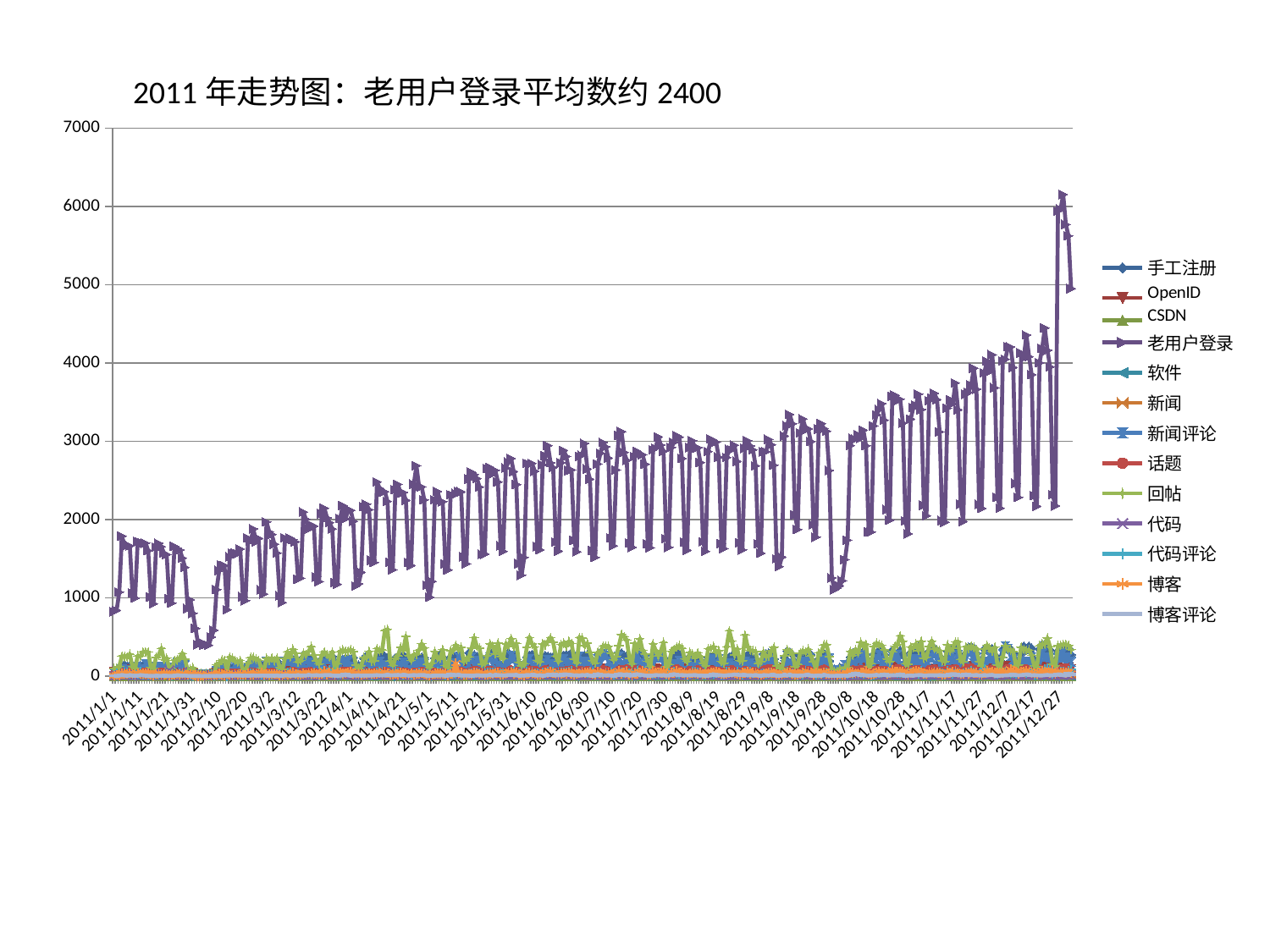

2011年走势图：老用户登录平均数约2400

### Chart

| Category | 手工注册 | OpenID | CSDN | 老用户登录 | 软件 | 新闻 | 新闻评论 | 话题 | 回帖 | 代码 | 代码评论 | 博客 | 博客评论 |
|---|---|---|---|---|---|---|---|---|---|---|---|---|---|
| 40908 | 271.0 | 93.0 | 0.0 | 4950.0 | 5.0 | 20.0 | 181.0 | 57.0 | 337.0 | 15.0 | 80.0 | 33.0 | 20.0 |
| 40907 | 353.0 | 109.0 | 0.0 | 5624.0 | 6.0 | 26.0 | 237.0 | 61.0 | 390.0 | 11.0 | 61.0 | 48.0 | 31.0 |
| 40906 | 346.0 | 98.0 | 0.0 | 5771.0 | 11.0 | 27.0 | 146.0 | 99.0 | 403.0 | 13.0 | 39.0 | 41.0 | 4.0 |
| 40905 | 352.0 | 96.0 | 0.0 | 6151.0 | 3.0 | 19.0 | 298.0 | 65.0 | 404.0 | 10.0 | 51.0 | 44.0 | 9.0 |
| 40904 | 368.0 | 89.0 | 0.0 | 5966.0 | 9.0 | 22.0 | 264.0 | 85.0 | 390.0 | 30.0 | 59.0 | 46.0 | 19.0 |
| 40903 | 319.0 | 118.0 | 0.0 | 5941.0 | 15.0 | 22.0 | 232.0 | 69.0 | 388.0 | 13.0 | 54.0 | 44.0 | 20.0 |
| 40902 | 194.0 | 68.0 | 0.0 | 2173.0 | 0.0 | 19.0 | 78.0 | 20.0 | 130.0 | 10.0 | 23.0 | 24.0 | 12.0 |
| 40901 | 169.0 | 61.0 | 0.0 | 2319.0 | 1.0 | 20.0 | 90.0 | 19.0 | 151.0 | 8.0 | 29.0 | 72.0 | 9.0 |
| 40900 | 329.0 | 111.0 | 0.0 | 3951.0 | 14.0 | 32.0 | 234.0 | 48.0 | 372.0 | 11.0 | 82.0 | 42.0 | 8.0 |
| 40899 | 349.0 | 121.0 | 0.0 | 4163.0 | 8.0 | 30.0 | 242.0 | 85.0 | 486.0 | 12.0 | 95.0 | 45.0 | 14.0 |
| 40898 | 336.0 | 120.0 | 0.0 | 4449.0 | 4.0 | 32.0 | 244.0 | 77.0 | 410.0 | 9.0 | 90.0 | 57.0 | 10.0 |
| 40897 | 406.0 | 142.0 | 0.0 | 4187.0 | 12.0 | 39.0 | 288.0 | 74.0 | 407.0 | 18.0 | 55.0 | 69.0 | 6.0 |
| 40896 | 343.0 | 111.0 | 0.0 | 4004.0 | 6.0 | 34.0 | 149.0 | 83.0 | 386.0 | 19.0 | 60.0 | 46.0 | 7.0 |
| 40895 | 179.0 | 63.0 | 0.0 | 2167.0 | 4.0 | 11.0 | 74.0 | 27.0 | 120.0 | 7.0 | 21.0 | 24.0 | 8.0 |
| 40894 | 195.0 | 69.0 | 0.0 | 2304.0 | 7.0 | 19.0 | 107.0 | 32.0 | 128.0 | 9.0 | 21.0 | 35.0 | 12.0 |
| 40893 | 354.0 | 91.0 | 0.0 | 3851.0 | 3.0 | 27.0 | 242.0 | 66.0 | 266.0 | 13.0 | 71.0 | 41.0 | 7.0 |
| 40892 | 380.0 | 114.0 | 0.0 | 4081.0 | 19.0 | 29.0 | 171.0 | 69.0 | 331.0 | 10.0 | 45.0 | 50.0 | 18.0 |
| 40891 | 330.0 | 118.0 | 0.0 | 4358.0 | 8.0 | 27.0 | 186.0 | 84.0 | 326.0 | 19.0 | 33.0 | 71.0 | 21.0 |
| 40890 | 380.0 | 112.0 | 0.0 | 4064.0 | 9.0 | 30.0 | 152.0 | 86.0 | 338.0 | 14.0 | 44.0 | 55.0 | 14.0 |
| 40889 | 281.0 | 113.0 | 0.0 | 4129.0 | 7.0 | 23.0 | 186.0 | 80.0 | 368.0 | 6.0 | 47.0 | 51.0 | 11.0 |
| 40888 | 209.0 | 55.0 | 0.0 | 2282.0 | 66.0 | 12.0 | 75.0 | 28.0 | 141.0 | 6.0 | 28.0 | 29.0 | 8.0 |
| 40887 | 200.0 | 72.0 | 0.0 | 2461.0 | 4.0 | 28.0 | 105.0 | 37.0 | 131.0 | 5.0 | 27.0 | 58.0 | 14.0 |
| 40886 | 292.0 | 79.0 | 0.0 | 3942.0 | 6.0 | 26.0 | 215.0 | 51.0 | 314.0 | 27.0 | 37.0 | 65.0 | 17.0 |
| 40885 | 343.0 | 114.0 | 0.0 | 4205.0 | 4.0 | 31.0 | 252.0 | 65.0 | 334.0 | 26.0 | 34.0 | 83.0 | 17.0 |
| 40884 | 339.0 | 126.0 | 0.0 | 4209.0 | 15.0 | 26.0 | 350.0 | 92.0 | 339.0 | 26.0 | 45.0 | 54.0 | 8.0 |
| 40883 | 374.0 | 118.0 | 0.0 | 4048.0 | 18.0 | 40.0 | 385.0 | 65.0 | 388.0 | 13.0 | 56.0 | 47.0 | 8.0 |
| 40882 | 339.0 | 117.0 | 0.0 | 4028.0 | 10.0 | 36.0 | 282.0 | 63.0 | 242.0 | 16.0 | 49.0 | 40.0 | 6.0 |
| 40881 | 200.0 | 75.0 | 0.0 | 2143.0 | 12.0 | 13.0 | 71.0 | 21.0 | 99.0 | 8.0 | 44.0 | 41.0 | 4.0 |
| 40880 | 194.0 | 59.0 | 0.0 | 2282.0 | 28.0 | 15.0 | 112.0 | 37.0 | 140.0 | 5.0 | 22.0 | 47.0 | 3.0 |
| 40879 | 265.0 | 103.0 | 0.0 | 3684.0 | 11.0 | 32.0 | 188.0 | 59.0 | 370.0 | 11.0 | 31.0 | 42.0 | 4.0 |
| 40878 | 347.0 | 114.0 | 0.0 | 4105.0 | 8.0 | 37.0 | 224.0 | 79.0 | 314.0 | 12.0 | 46.0 | 50.0 | 14.0 |
| 40877 | 332.0 | 131.0 | 0.0 | 3889.0 | 7.0 | 30.0 | 259.0 | 65.0 | 354.0 | 14.0 | 46.0 | 47.0 | 12.0 |
| 40876 | 329.0 | 130.0 | 0.0 | 4025.0 | 13.0 | 38.0 | 159.0 | 75.0 | 394.0 | 10.0 | 52.0 | 65.0 | 6.0 |
| 40875 | 343.0 | 115.0 | 0.0 | 3874.0 | 12.0 | 35.0 | 180.0 | 64.0 | 347.0 | 17.0 | 91.0 | 42.0 | 14.0 |
| 40874 | 193.0 | 53.0 | 0.0 | 2142.0 | 9.0 | 20.0 | 64.0 | 43.0 | 128.0 | 21.0 | 19.0 | 21.0 | 4.0 |
| 40873 | 202.0 | 53.0 | 0.0 | 2192.0 | 2.0 | 29.0 | 106.0 | 25.0 | 186.0 | 7.0 | 33.0 | 15.0 | 6.0 |
| 40872 | 289.0 | 97.0 | 0.0 | 3664.0 | 4.0 | 25.0 | 238.0 | 73.0 | 340.0 | 13.0 | 45.0 | 39.0 | 14.0 |
| 40871 | 359.0 | 133.0 | 0.0 | 3933.0 | 9.0 | 29.0 | 163.0 | 71.0 | 365.0 | 12.0 | 39.0 | 36.0 | 9.0 |
| 40870 | 376.0 | 125.0 | 0.0 | 3718.0 | 12.0 | 39.0 | 310.0 | 100.0 | 381.0 | 30.0 | 70.0 | 44.0 | 10.0 |
| 40869 | 365.0 | 88.0 | 0.0 | 3624.0 | 11.0 | 33.0 | 325.0 | 64.0 | 355.0 | 23.0 | 40.0 | 31.0 | 8.0 |
| 40868 | 287.0 | 106.0 | 0.0 | 3600.0 | 14.0 | 31.0 | 215.0 | 97.0 | 374.0 | 8.0 | 46.0 | 46.0 | 21.0 |
| 40867 | 197.0 | 65.0 | 0.0 | 1973.0 | 3.0 | 13.0 | 89.0 | 29.0 | 182.0 | 7.0 | 34.0 | 26.0 | 8.0 |
| 40866 | 217.0 | 59.0 | 0.0 | 2195.0 | 1.0 | 23.0 | 111.0 | 34.0 | 211.0 | 8.0 | 27.0 | 23.0 | 7.0 |
| 40865 | 290.0 | 114.0 | 0.0 | 3401.0 | 13.0 | 33.0 | 269.0 | 55.0 | 437.0 | 14.0 | 40.0 | 36.0 | 9.0 |
| 40864 | 357.0 | 123.0 | 0.0 | 3743.0 | 5.0 | 30.0 | 168.0 | 89.0 | 436.0 | 15.0 | 67.0 | 50.0 | 24.0 |
| 40863 | 352.0 | 98.0 | 0.0 | 3480.0 | 11.0 | 36.0 | 213.0 | 81.0 | 355.0 | 12.0 | 28.0 | 50.0 | 24.0 |
| 40862 | 342.0 | 139.0 | 0.0 | 3532.0 | 39.0 | 41.0 | 245.0 | 63.0 | 322.0 | 8.0 | 48.0 | 38.0 | 21.0 |
| 40861 | 314.0 | 107.0 | 0.0 | 3423.0 | 9.0 | 31.0 | 190.0 | 81.0 | 399.0 | 13.0 | 64.0 | 49.0 | 8.0 |
| 40860 | 171.0 | 55.0 | 0.0 | 1965.0 | 12.0 | 22.0 | 65.0 | 62.0 | 185.0 | 7.0 | 28.0 | 15.0 | 7.0 |
| 40859 | 184.0 | 54.0 | 0.0 | 1987.0 | 5.0 | 26.0 | 53.0 | 27.0 | 194.0 | 6.0 | 37.0 | 18.0 | 6.0 |
| 40858 | 247.0 | 95.0 | 0.0 | 3118.0 | 2.0 | 20.0 | 155.0 | 52.0 | 327.0 | 11.0 | 47.0 | 35.0 | 11.0 |
| 40857 | 328.0 | 91.0 | 0.0 | 3532.0 | 10.0 | 33.0 | 216.0 | 61.0 | 339.0 | 16.0 | 43.0 | 48.0 | 9.0 |
| 40856 | 356.0 | 102.0 | 0.0 | 3613.0 | 4.0 | 43.0 | 281.0 | 84.0 | 347.0 | 12.0 | 53.0 | 40.0 | 9.0 |
| 40855 | 342.0 | 101.0 | 0.0 | 3553.0 | 1.0 | 33.0 | 239.0 | 79.0 | 445.0 | 15.0 | 46.0 | 45.0 | 9.0 |
| 40854 | 316.0 | 79.0 | 0.0 | 3516.0 | 4.0 | 27.0 | 231.0 | 75.0 | 377.0 | 12.0 | 40.0 | 50.0 | 10.0 |
| 40853 | 207.0 | 49.0 | 0.0 | 2046.0 | 0.0 | 15.0 | 97.0 | 34.0 | 241.0 | 12.0 | 22.0 | 24.0 | 5.0 |
| 40852 | 183.0 | 56.0 | 0.0 | 2180.0 | 7.0 | 23.0 | 115.0 | 35.0 | 227.0 | 7.0 | 32.0 | 31.0 | 4.0 |
| 40851 | 297.0 | 107.0 | 0.0 | 3405.0 | 7.0 | 23.0 | 193.0 | 57.0 | 444.0 | 25.0 | 65.0 | 46.0 | 11.0 |
| 40850 | 364.0 | 98.0 | 0.0 | 3602.0 | 4.0 | 43.0 | 213.0 | 81.0 | 325.0 | 11.0 | 22.0 | 50.0 | 11.0 |
| 40849 | 322.0 | 108.0 | 0.0 | 3460.0 | 19.0 | 31.0 | 172.0 | 81.0 | 410.0 | 21.0 | 61.0 | 67.0 | 9.0 |
| 40848 | 331.0 | 88.0 | 0.0 | 3429.0 | 12.0 | 32.0 | 195.0 | 58.0 | 361.0 | 11.0 | 58.0 | 60.0 | 3.0 |
| 40847 | 295.0 | 91.0 | 0.0 | 3283.0 | 9.0 | 30.0 | 218.0 | 67.0 | 371.0 | 8.0 | 46.0 | 37.0 | 6.0 |
| 40846 | 170.0 | 60.0 | 0.0 | 1816.0 | 4.0 | 20.0 | 71.0 | 36.0 | 151.0 | 6.0 | 19.0 | 16.0 | 4.0 |
| 40845 | 173.0 | 59.0 | 0.0 | 1982.0 | 7.0 | 21.0 | 54.0 | 17.0 | 157.0 | 9.0 | 22.0 | 28.0 | 1.0 |
| 40844 | 274.0 | 76.0 | 0.0 | 3232.0 | 9.0 | 22.0 | 135.0 | 66.0 | 443.0 | 11.0 | 42.0 | 53.0 | 5.0 |
| 40843 | 323.0 | 86.0 | 0.0 | 3537.0 | 1.0 | 20.0 | 134.0 | 70.0 | 514.0 | 12.0 | 40.0 | 54.0 | 21.0 |
| 40842 | 292.0 | 99.0 | 0.0 | 3516.0 | 3.0 | 32.0 | 271.0 | 93.0 | 402.0 | 6.0 | 37.0 | 50.0 | 12.0 |
| 40841 | 287.0 | 119.0 | 0.0 | 3588.0 | 3.0 | 38.0 | 257.0 | 79.0 | 380.0 | 10.0 | 50.0 | 60.0 | 8.0 |
| 40840 | 328.0 | 80.0 | 0.0 | 3575.0 | 5.0 | 36.0 | 249.0 | 45.0 | 310.0 | 11.0 | 54.0 | 75.0 | 9.0 |
| 40839 | 182.0 | 73.0 | 0.0 | 1990.0 | 4.0 | 17.0 | 81.0 | 38.0 | 182.0 | 10.0 | 47.0 | 39.0 | 8.0 |
| 40838 | 161.0 | 58.0 | 0.0 | 2127.0 | 10.0 | 18.0 | 100.0 | 39.0 | 216.0 | 9.0 | 36.0 | 27.0 | 4.0 |
| 40837 | 272.0 | 109.0 | 0.0 | 3270.0 | 7.0 | 34.0 | 268.0 | 70.0 | 335.0 | 8.0 | 47.0 | 50.0 | 20.0 |
| 40836 | 315.0 | 107.0 | 0.0 | 3481.0 | 11.0 | 32.0 | 166.0 | 49.0 | 392.0 | 26.0 | 43.0 | 45.0 | 11.0 |
| 40835 | 323.0 | 117.0 | 0.0 | 3405.0 | 6.0 | 40.0 | 271.0 | 67.0 | 405.0 | 13.0 | 38.0 | 57.0 | 7.0 |
| 40834 | 288.0 | 96.0 | 0.0 | 3337.0 | 6.0 | 41.0 | 212.0 | 68.0 | 419.0 | 13.0 | 28.0 | 42.0 | 15.0 |
| 40833 | 278.0 | 98.0 | 0.0 | 3197.0 | 13.0 | 21.0 | 153.0 | 57.0 | 377.0 | 10.0 | 16.0 | 29.0 | 9.0 |
| 40832 | 153.0 | 52.0 | 0.0 | 1839.0 | 6.0 | 20.0 | 52.0 | 33.0 | 159.0 | 9.0 | 10.0 | 13.0 | 6.0 |
| 40831 | 163.0 | 49.0 | 0.0 | 1841.0 | 4.0 | 20.0 | 54.0 | 23.0 | 124.0 | 11.0 | 24.0 | 31.0 | 5.0 |
| 40830 | 228.0 | 100.0 | 0.0 | 2944.0 | 3.0 | 25.0 | 232.0 | 48.0 | 406.0 | 12.0 | 35.0 | 65.0 | 8.0 |
| 40829 | 311.0 | 98.0 | 0.0 | 3140.0 | 26.0 | 45.0 | 276.0 | 76.0 | 380.0 | 9.0 | 32.0 | 39.0 | 14.0 |
| 40828 | 285.0 | 122.0 | 0.0 | 3036.0 | 10.0 | 30.0 | 172.0 | 80.0 | 431.0 | 16.0 | 42.0 | 44.0 | 15.0 |
| 40827 | 296.0 | 102.0 | 0.0 | 3085.0 | 6.0 | 28.0 | 233.0 | 62.0 | 296.0 | 7.0 | 28.0 | 35.0 | 14.0 |
| 40826 | 280.0 | 117.0 | 0.0 | 3027.0 | 7.0 | 24.0 | 139.0 | 67.0 | 337.0 | 8.0 | 24.0 | 34.0 | 33.0 |
| 40825 | 297.0 | 101.0 | 0.0 | 3038.0 | 12.0 | 28.0 | 166.0 | 72.0 | 263.0 | 7.0 | 31.0 | 39.0 | 21.0 |
| 40824 | 237.0 | 76.0 | 0.0 | 2946.0 | 13.0 | 24.0 | 154.0 | 63.0 | 315.0 | 16.0 | 41.0 | 43.0 | 9.0 |
| 40823 | 142.0 | 62.0 | 0.0 | 1735.0 | 7.0 | 21.0 | 71.0 | 25.0 | 110.0 | 3.0 | 22.0 | 43.0 | 1.0 |
| 40822 | 114.0 | 53.0 | 0.0 | 1486.0 | 2.0 | 31.0 | 146.0 | 17.0 | 108.0 | 8.0 | 21.0 | 13.0 | 5.0 |
| 40821 | 97.0 | 30.0 | 0.0 | 1218.0 | 0.0 | 15.0 | 59.0 | 15.0 | 70.0 | 3.0 | 18.0 | 17.0 | 4.0 |
| 40820 | 108.0 | 31.0 | 0.0 | 1151.0 | 1.0 | 21.0 | 77.0 | 21.0 | 93.0 | 4.0 | 17.0 | 23.0 | 3.0 |
| 40819 | 73.0 | 33.0 | 0.0 | 1122.0 | 2.0 | 30.0 | 50.0 | 14.0 | 54.0 | 8.0 | 11.0 | 14.0 | 3.0 |
| 40818 | 85.0 | 39.0 | 0.0 | 1102.0 | 5.0 | 18.0 | 79.0 | 12.0 | 59.0 | 5.0 | 8.0 | 12.0 | 2.0 |
| 40817 | 95.0 | 34.0 | 0.0 | 1254.0 | 6.0 | 30.0 | 62.0 | 40.0 | 85.0 | 6.0 | 10.0 | 14.0 | 2.0 |
| 40816 | 193.0 | 69.0 | 0.0 | 2626.0 | 4.0 | 25.0 | 228.0 | 33.0 | 248.0 | 8.0 | 38.0 | 29.0 | 2.0 |
| 40815 | 232.0 | 84.0 | 0.0 | 3128.0 | 9.0 | 36.0 | 146.0 | 69.0 | 402.0 | 8.0 | 49.0 | 31.0 | 7.0 |
| 40814 | 287.0 | 120.0 | 0.0 | 3162.0 | 12.0 | 32.0 | 186.0 | 84.0 | 397.0 | 28.0 | 38.0 | 46.0 | 16.0 |
| 40813 | 253.0 | 95.0 | 0.0 | 3226.0 | 2.0 | 31.0 | 205.0 | 70.0 | 310.0 | 6.0 | 37.0 | 30.0 | 1.0 |
| 40812 | 215.0 | 86.0 | 0.0 | 3156.0 | 8.0 | 32.0 | 107.0 | 63.0 | 297.0 | 7.0 | 29.0 | 37.0 | 8.0 |
| 40811 | 138.0 | 56.0 | 0.0 | 1772.0 | 3.0 | 14.0 | 43.0 | 39.0 | 87.0 | 6.0 | 18.0 | 41.0 | 3.0 |
| 40810 | 171.0 | 60.0 | 0.0 | 1933.0 | 3.0 | 21.0 | 51.0 | 30.0 | 183.0 | 7.0 | 16.0 | 18.0 | 2.0 |
| 40809 | 274.0 | 92.0 | 0.0 | 2997.0 | 3.0 | 32.0 | 243.0 | 53.0 | 257.0 | 14.0 | 35.0 | 41.0 | 5.0 |
| 40808 | 256.0 | 131.0 | 0.0 | 3158.0 | 13.0 | 33.0 | 186.0 | 71.0 | 342.0 | 13.0 | 37.0 | 54.0 | 18.0 |
| 40807 | 257.0 | 101.0 | 0.0 | 3168.0 | 20.0 | 27.0 | 166.0 | 71.0 | 308.0 | 21.0 | 61.0 | 36.0 | 13.0 |
| 40806 | 293.0 | 110.0 | 0.0 | 3285.0 | 10.0 | 36.0 | 189.0 | 80.0 | 323.0 | 14.0 | 20.0 | 40.0 | 5.0 |
| 40805 | 253.0 | 98.0 | 0.0 | 3106.0 | 5.0 | 27.0 | 154.0 | 64.0 | 293.0 | 6.0 | 24.0 | 23.0 | 8.0 |
| 40804 | 143.0 | 49.0 | 0.0 | 1872.0 | 3.0 | 19.0 | 88.0 | 49.0 | 149.0 | 6.0 | 10.0 | 18.0 | 3.0 |
| 40803 | 175.0 | 55.0 | 0.0 | 2057.0 | 5.0 | 22.0 | 97.0 | 36.0 | 119.0 | 5.0 | 19.0 | 19.0 | 8.0 |
| 40802 | 273.0 | 102.0 | 0.0 | 3224.0 | 7.0 | 26.0 | 158.0 | 52.0 | 288.0 | 8.0 | 37.0 | 28.0 | 5.0 |
| 40801 | 307.0 | 99.0 | 0.0 | 3342.0 | 13.0 | 37.0 | 145.0 | 72.0 | 308.0 | 22.0 | 36.0 | 46.0 | 19.0 |
| 40800 | 318.0 | 123.0 | 0.0 | 3199.0 | 13.0 | 26.0 | 161.0 | 58.0 | 335.0 | 10.0 | 54.0 | 43.0 | 5.0 |
| 40799 | 233.0 | 106.0 | 0.0 | 3068.0 | 4.0 | 34.0 | 146.0 | 55.0 | 259.0 | 13.0 | 28.0 | 35.0 | 19.0 |
| 40798 | 101.0 | 40.0 | 0.0 | 1520.0 | 2.0 | 30.0 | 63.0 | 18.0 | 94.0 | 9.0 | 19.0 | 13.0 | 5.0 |
| 40797 | 100.0 | 34.0 | 0.0 | 1396.0 | 0.0 | 11.0 | 43.0 | 32.0 | 125.0 | 7.0 | 16.0 | 14.0 | 2.0 |
| 40796 | 96.0 | 40.0 | 0.0 | 1498.0 | 9.0 | 21.0 | 83.0 | 27.0 | 130.0 | 2.0 | 26.0 | 21.0 | 2.0 |
| 40795 | 215.0 | 76.0 | 0.0 | 2692.0 | 2.0 | 22.0 | 125.0 | 48.0 | 367.0 | 13.0 | 34.0 | 35.0 | 17.0 |
| 40794 | 260.0 | 72.0 | 0.0 | 2955.0 | 14.0 | 33.0 | 222.0 | 86.0 | 326.0 | 12.0 | 26.0 | 39.0 | 15.0 |
| 40793 | 291.0 | 111.0 | 0.0 | 3025.0 | 25.0 | 27.0 | 114.0 | 88.0 | 255.0 | 16.0 | 45.0 | 42.0 | 6.0 |
| 40792 | 282.0 | 91.0 | 0.0 | 2864.0 | 12.0 | 23.0 | 188.0 | 82.0 | 246.0 | 43.0 | 25.0 | 33.0 | 10.0 |
| 40791 | 282.0 | 167.0 | 0.0 | 2865.0 | 10.0 | 35.0 | 221.0 | 68.0 | 310.0 | 10.0 | 31.0 | 24.0 | 11.0 |
| 40790 | 131.0 | 46.0 | 0.0 | 1568.0 | 9.0 | 16.0 | 55.0 | 14.0 | 183.0 | 4.0 | 20.0 | 15.0 | 0.0 |
| 40789 | 146.0 | 52.0 | 0.0 | 1688.0 | 9.0 | 25.0 | 87.0 | 26.0 | 160.0 | 2.0 | 26.0 | 18.0 | 6.0 |
| 40788 | 216.0 | 74.0 | 0.0 | 2685.0 | 1.0 | 18.0 | 136.0 | 53.0 | 314.0 | 13.0 | 40.0 | 37.0 | 14.0 |
| 40787 | 227.0 | 101.0 | 0.0 | 2891.0 | 6.0 | 31.0 | 133.0 | 57.0 | 320.0 | 15.0 | 33.0 | 44.0 | 6.0 |
| 40786 | 264.0 | 95.0 | 0.0 | 2940.0 | 14.0 | 36.0 | 164.0 | 61.0 | 329.0 | 7.0 | 52.0 | 30.0 | 10.0 |
| 40785 | 273.0 | 97.0 | 0.0 | 3008.0 | 4.0 | 34.0 | 163.0 | 58.0 | 372.0 | 5.0 | 33.0 | 53.0 | 8.0 |
| 40784 | 227.0 | 90.0 | 0.0 | 2908.0 | 3.0 | 27.0 | 190.0 | 66.0 | 525.0 | 7.0 | 45.0 | 33.0 | 14.0 |
| 40783 | 113.0 | 29.0 | 0.0 | 1610.0 | 5.0 | 14.0 | 45.0 | 21.0 | 193.0 | 8.0 | 19.0 | 41.0 | 14.0 |
| 40782 | 117.0 | 52.0 | 0.0 | 1701.0 | 3.0 | 13.0 | 72.0 | 25.0 | 198.0 | 4.0 | 22.0 | 17.0 | 11.0 |
| 40781 | 198.0 | 70.0 | 0.0 | 2743.0 | 5.0 | 25.0 | 105.0 | 56.0 | 348.0 | 16.0 | 59.0 | 23.0 | 17.0 |
| 40780 | 216.0 | 69.0 | 0.0 | 2949.0 | 9.0 | 24.0 | 129.0 | 52.0 | 270.0 | 17.0 | 25.0 | 39.0 | 19.0 |
| 40779 | 259.0 | 84.0 | 0.0 | 2890.0 | 14.0 | 19.0 | 96.0 | 77.0 | 446.0 | 10.0 | 36.0 | 36.0 | 13.0 |
| 40778 | 240.0 | 79.0 | 0.0 | 2896.0 | 11.0 | 29.0 | 162.0 | 61.0 | 579.0 | 6.0 | 54.0 | 41.0 | 13.0 |
| 40777 | 234.0 | 82.0 | 0.0 | 2791.0 | 14.0 | 30.0 | 162.0 | 69.0 | 373.0 | 7.0 | 51.0 | 27.0 | 8.0 |
| 40776 | 115.0 | 38.0 | 0.0 | 1627.0 | 1.0 | 9.0 | 92.0 | 17.0 | 161.0 | 5.0 | 21.0 | 24.0 | 4.0 |
| 40775 | 112.0 | 41.0 | 0.0 | 1692.0 | 5.0 | 21.0 | 56.0 | 35.0 | 185.0 | 3.0 | 19.0 | 27.0 | 8.0 |
| 40774 | 219.0 | 73.0 | 0.0 | 2797.0 | 3.0 | 33.0 | 221.0 | 56.0 | 324.0 | 8.0 | 33.0 | 40.0 | 12.0 |
| 40773 | 235.0 | 99.0 | 0.0 | 2988.0 | 4.0 | 22.0 | 131.0 | 51.0 | 300.0 | 17.0 | 39.0 | 50.0 | 4.0 |
| 40772 | 261.0 | 81.0 | 0.0 | 3011.0 | 11.0 | 31.0 | 215.0 | 67.0 | 376.0 | 19.0 | 25.0 | 48.0 | 24.0 |
| 40771 | 251.0 | 86.0 | 0.0 | 3031.0 | 11.0 | 28.0 | 203.0 | 61.0 | 352.0 | 28.0 | 33.0 | 48.0 | 9.0 |
| 40770 | 240.0 | 108.0 | 0.0 | 2867.0 | 8.0 | 20.0 | 201.0 | 68.0 | 350.0 | 30.0 | 25.0 | 32.0 | 2.0 |
| 40769 | 95.0 | 44.0 | 0.0 | 1591.0 | 4.0 | 16.0 | 57.0 | 19.0 | 130.0 | 4.0 | 13.0 | 26.0 | 3.0 |
| 40768 | 130.0 | 38.0 | 0.0 | 1715.0 | 9.0 | 25.0 | 73.0 | 31.0 | 163.0 | 5.0 | 13.0 | 26.0 | 5.0 |
| 40767 | 204.0 | 79.0 | 0.0 | 2730.0 | 7.0 | 19.0 | 147.0 | 48.0 | 252.0 | 27.0 | 37.0 | 47.0 | 6.0 |
| 40766 | 231.0 | 73.0 | 0.0 | 2918.0 | 11.0 | 23.0 | 118.0 | 73.0 | 298.0 | 27.0 | 39.0 | 28.0 | 6.0 |
| 40765 | 232.0 | 96.0 | 0.0 | 2911.0 | 14.0 | 30.0 | 117.0 | 50.0 | 232.0 | 20.0 | 50.0 | 37.0 | 13.0 |
| 40764 | 213.0 | 98.0 | 0.0 | 3006.0 | 5.0 | 26.0 | 97.0 | 47.0 | 278.0 | 19.0 | 53.0 | 35.0 | 10.0 |
| 40763 | 250.0 | 84.0 | 0.0 | 2918.0 | 11.0 | 30.0 | 183.0 | 68.0 | 300.0 | 16.0 | 32.0 | 38.0 | 10.0 |
| 40762 | 128.0 | 46.0 | 0.0 | 1606.0 | 3.0 | 20.0 | 49.0 | 27.0 | 187.0 | 2.0 | 9.0 | 14.0 | 7.0 |
| 40761 | 100.0 | 56.0 | 0.0 | 1710.0 | 0.0 | 23.0 | 61.0 | 32.0 | 220.0 | 7.0 | 19.0 | 42.0 | 10.0 |
| 40760 | 239.0 | 100.0 | 0.0 | 2779.0 | 18.0 | 21.0 | 137.0 | 52.0 | 355.0 | 10.0 | 43.0 | 41.0 | 11.0 |
| 40759 | 283.0 | 92.0 | 0.0 | 3052.0 | 16.0 | 41.0 | 196.0 | 69.0 | 386.0 | 20.0 | 30.0 | 48.0 | 10.0 |
| 40758 | 290.0 | 110.0 | 0.0 | 3074.0 | 8.0 | 35.0 | 153.0 | 87.0 | 368.0 | 21.0 | 33.0 | 68.0 | 12.0 |
| 40757 | 245.0 | 79.0 | 0.0 | 2984.0 | 11.0 | 23.0 | 133.0 | 69.0 | 338.0 | 25.0 | 53.0 | 37.0 | 24.0 |
| 40756 | 219.0 | 90.0 | 0.0 | 2919.0 | 12.0 | 41.0 | 155.0 | 54.0 | 315.0 | 14.0 | 48.0 | 49.0 | 17.0 |
| 40755 | 98.0 | 45.0 | 0.0 | 1643.0 | 6.0 | 15.0 | 83.0 | 23.0 | 147.0 | 15.0 | 29.0 | 17.0 | 5.0 |
| 40754 | 130.0 | 53.0 | 0.0 | 1755.0 | 2.0 | 13.0 | 100.0 | 22.0 | 123.0 | 5.0 | 20.0 | 22.0 | 6.0 |
| 40753 | 234.0 | 74.0 | 0.0 | 2869.0 | 2.0 | 24.0 | 153.0 | 49.0 | 429.0 | 18.0 | 42.0 | 65.0 | 11.0 |
| 40752 | 253.0 | 80.0 | 0.0 | 2950.0 | 7.0 | 31.0 | 241.0 | 62.0 | 323.0 | 18.0 | 55.0 | 40.0 | 8.0 |
| 40751 | 239.0 | 86.0 | 0.0 | 3055.0 | 9.0 | 38.0 | 235.0 | 54.0 | 257.0 | 17.0 | 27.0 | 47.0 | 10.0 |
| 40750 | 262.0 | 95.0 | 0.0 | 2911.0 | 7.0 | 34.0 | 249.0 | 61.0 | 327.0 | 20.0 | 30.0 | 43.0 | 12.0 |
| 40749 | 231.0 | 60.0 | 0.0 | 2893.0 | 2.0 | 21.0 | 137.0 | 64.0 | 412.0 | 13.0 | 29.0 | 62.0 | 7.0 |
| 40748 | 104.0 | 29.0 | 0.0 | 1638.0 | 7.0 | 17.0 | 94.0 | 18.0 | 124.0 | 8.0 | 36.0 | 20.0 | 3.0 |
| 40747 | 139.0 | 45.0 | 0.0 | 1688.0 | 2.0 | 24.0 | 84.0 | 36.0 | 188.0 | 6.0 | 29.0 | 18.0 | 3.0 |
| 40746 | 262.0 | 73.0 | 0.0 | 2707.0 | 1.0 | 38.0 | 224.0 | 50.0 | 280.0 | 13.0 | 52.0 | 46.0 | 6.0 |
| 40745 | 274.0 | 61.0 | 0.0 | 2829.0 | 19.0 | 26.0 | 118.0 | 49.0 | 329.0 | 16.0 | 44.0 | 66.0 | 13.0 |
| 40744 | 304.0 | 72.0 | 0.0 | 2841.0 | 12.0 | 22.0 | 168.0 | 72.0 | 477.0 | 4.0 | 40.0 | 49.0 | 10.0 |
| 40743 | 277.0 | 67.0 | 0.0 | 2870.0 | 6.0 | 43.0 | 270.0 | 54.0 | 336.0 | 15.0 | 62.0 | 27.0 | 23.0 |
| 40742 | 254.0 | 86.0 | 0.0 | 2804.0 | 2.0 | 33.0 | 123.0 | 76.0 | 421.0 | 14.0 | 48.0 | 32.0 | 17.0 |
| 40741 | 136.0 | 45.0 | 0.0 | 1643.0 | 0.0 | 19.0 | 71.0 | 43.0 | 156.0 | 14.0 | 32.0 | 10.0 | 8.0 |
| 40740 | 152.0 | 58.0 | 0.0 | 1698.0 | 0.0 | 22.0 | 75.0 | 48.0 | 226.0 | 9.0 | 33.0 | 15.0 | 2.0 |
| 40739 | 261.0 | 103.0 | 0.0 | 2757.0 | 7.0 | 25.0 | 178.0 | 85.0 | 459.0 | 25.0 | 61.0 | 51.0 | 23.0 |
| 40738 | 258.0 | 82.0 | 0.0 | 2857.0 | 11.0 | 26.0 | 132.0 | 65.0 | 503.0 | 10.0 | 34.0 | 44.0 | 8.0 |
| 40737 | 291.0 | 81.0 | 0.0 | 3122.0 | 11.0 | 43.0 | 139.0 | 81.0 | 529.0 | 6.0 | 49.0 | 32.0 | 22.0 |
| 40736 | 287.0 | 83.0 | 0.0 | 3075.0 | 5.0 | 30.0 | 249.0 | 68.0 | 387.0 | 18.0 | 60.0 | 67.0 | 24.0 |
| 40735 | 202.0 | 62.0 | 0.0 | 2631.0 | 3.0 | 42.0 | 138.0 | 44.0 | 249.0 | 8.0 | 35.0 | 27.0 | 4.0 |
| 40734 | 146.0 | 34.0 | 0.0 | 1663.0 | 3.0 | 14.0 | 82.0 | 23.0 | 209.0 | 8.0 | 20.0 | 33.0 | 3.0 |
| 40733 | 162.0 | 49.0 | 0.0 | 1763.0 | 4.0 | 27.0 | 109.0 | 36.0 | 294.0 | 2.0 | 46.0 | 20.0 | 4.0 |
| 40732 | 254.0 | 90.0 | 0.0 | 2784.0 | 3.0 | 30.0 | 188.0 | 54.0 | 380.0 | 7.0 | 47.0 | 39.0 | 12.0 |
| 40731 | 274.0 | 97.0 | 0.0 | 2929.0 | 10.0 | 33.0 | 260.0 | 62.0 | 385.0 | 10.0 | 42.0 | 38.0 | 8.0 |
| 40730 | 283.0 | 73.0 | 0.0 | 2985.0 | 3.0 | 34.0 | 285.0 | 75.0 | 384.0 | 5.0 | 24.0 | 26.0 | 8.0 |
| 40729 | 250.0 | 92.0 | 0.0 | 2846.0 | 11.0 | 32.0 | 161.0 | 43.0 | 309.0 | 14.0 | 44.0 | 33.0 | 7.0 |
| 40728 | 269.0 | 77.0 | 0.0 | 2709.0 | 5.0 | 27.0 | 218.0 | 58.0 | 304.0 | 18.0 | 40.0 | 56.0 | 25.0 |
| 40727 | 116.0 | 32.0 | 0.0 | 1514.0 | 1.0 | 20.0 | 62.0 | 19.0 | 166.0 | 5.0 | 19.0 | 21.0 | 4.0 |
| 40726 | 123.0 | 38.0 | 0.0 | 1603.0 | 1.0 | 24.0 | 66.0 | 30.0 | 195.0 | 6.0 | 42.0 | 23.0 | 3.0 |
| 40725 | 234.0 | 76.0 | 0.0 | 2515.0 | 4.0 | 32.0 | 172.0 | 52.0 | 302.0 | 9.0 | 52.0 | 40.0 | 5.0 |
| 40724 | 269.0 | 69.0 | 0.0 | 2645.0 | 6.0 | 30.0 | 177.0 | 69.0 | 421.0 | 13.0 | 36.0 | 44.0 | 15.0 |
| 40723 | 257.0 | 90.0 | 0.0 | 2972.0 | 5.0 | 26.0 | 187.0 | 57.0 | 386.0 | 38.0 | 46.0 | 43.0 | 9.0 |
| 40722 | 243.0 | 79.0 | 0.0 | 2819.0 | 23.0 | 42.0 | 170.0 | 62.0 | 486.0 | 7.0 | 53.0 | 41.0 | 12.0 |
| 40721 | 261.0 | 59.0 | 0.0 | 2806.0 | 7.0 | 29.0 | 251.0 | 64.0 | 491.0 | 10.0 | 33.0 | 34.0 | 5.0 |
| 40720 | 140.0 | 41.0 | 0.0 | 1585.0 | 1.0 | 20.0 | 54.0 | 43.0 | 168.0 | 6.0 | 37.0 | 24.0 | 10.0 |
| 40719 | 151.0 | 46.0 | 0.0 | 1732.0 | 0.0 | 22.0 | 160.0 | 32.0 | 216.0 | 6.0 | 24.0 | 20.0 | 7.0 |
| 40718 | 299.0 | 90.0 | 0.0 | 2632.0 | 7.0 | 27.0 | 163.0 | 75.0 | 416.0 | 15.0 | 66.0 | 32.0 | 13.0 |
| 40717 | 264.0 | 81.0 | 0.0 | 2625.0 | 11.0 | 17.0 | 170.0 | 65.0 | 441.0 | 8.0 | 52.0 | 49.0 | 14.0 |
| 40716 | 272.0 | 67.0 | 0.0 | 2806.0 | 13.0 | 36.0 | 156.0 | 63.0 | 383.0 | 14.0 | 39.0 | 30.0 | 20.0 |
| 40715 | 265.0 | 91.0 | 0.0 | 2882.0 | 12.0 | 36.0 | 213.0 | 54.0 | 422.0 | 14.0 | 44.0 | 38.0 | 21.0 |
| 40714 | 241.0 | 71.0 | 0.0 | 2725.0 | 14.0 | 25.0 | 181.0 | 56.0 | 404.0 | 9.0 | 43.0 | 31.0 | 8.0 |
| 40713 | 143.0 | 57.0 | 0.0 | 1595.0 | 4.0 | 19.0 | 82.0 | 41.0 | 189.0 | 13.0 | 45.0 | 12.0 | 8.0 |
| 40712 | 139.0 | 47.0 | 0.0 | 1713.0 | 3.0 | 22.0 | 123.0 | 43.0 | 254.0 | 9.0 | 33.0 | 24.0 | 7.0 |
| 40711 | 246.0 | 72.0 | 0.0 | 2661.0 | 8.0 | 23.0 | 155.0 | 42.0 | 431.0 | 23.0 | 56.0 | 36.0 | 21.0 |
| 40710 | 240.0 | 82.0 | 0.0 | 2725.0 | 5.0 | 27.0 | 153.0 | 59.0 | 491.0 | 13.0 | 46.0 | 58.0 | 11.0 |
| 40709 | 252.0 | 84.0 | 0.0 | 2943.0 | 7.0 | 29.0 | 209.0 | 54.0 | 442.0 | 13.0 | 58.0 | 38.0 | 19.0 |
| 40708 | 256.0 | 90.0 | 0.0 | 2815.0 | 14.0 | 27.0 | 140.0 | 75.0 | 396.0 | 11.0 | 42.0 | 47.0 | 5.0 |
| 40707 | 228.0 | 64.0 | 0.0 | 2699.0 | 9.0 | 29.0 | 166.0 | 55.0 | 411.0 | 19.0 | 47.0 | 26.0 | 2.0 |
| 40706 | 148.0 | 45.0 | 0.0 | 1611.0 | 16.0 | 16.0 | 43.0 | 25.0 | 181.0 | 9.0 | 23.0 | 19.0 | 11.0 |
| 40705 | 145.0 | 38.0 | 0.0 | 1654.0 | 7.0 | 22.0 | 110.0 | 45.0 | 197.0 | 12.0 | 35.0 | 15.0 | 4.0 |
| 40704 | 258.0 | 82.0 | 0.0 | 2616.0 | 18.0 | 29.0 | 109.0 | 70.0 | 371.0 | 12.0 | 38.0 | 27.0 | 14.0 |
| 40703 | 273.0 | 67.0 | 0.0 | 2716.0 | 9.0 | 33.0 | 152.0 | 68.0 | 409.0 | 9.0 | 58.0 | 31.0 | 15.0 |
| 40702 | 265.0 | 92.0 | 0.0 | 2705.0 | 9.0 | 28.0 | 220.0 | 69.0 | 491.0 | 16.0 | 38.0 | 40.0 | 10.0 |
| 40701 | 242.0 | 70.0 | 0.0 | 2719.0 | 12.0 | 32.0 | 138.0 | 48.0 | 367.0 | 11.0 | 50.0 | 30.0 | 13.0 |
| 40700 | 138.0 | 35.0 | 0.0 | 1515.0 | 4.0 | 36.0 | 95.0 | 21.0 | 157.0 | 3.0 | 11.0 | 10.0 | 4.0 |
| 40699 | 100.0 | 27.0 | 0.0 | 1286.0 | 1.0 | 31.0 | 71.0 | 30.0 | 130.0 | 6.0 | 22.0 | 14.0 | 5.0 |
| 40698 | 121.0 | 36.0 | 0.0 | 1435.0 | 2.0 | 27.0 | 84.0 | 26.0 | 175.0 | 9.0 | 29.0 | 18.0 | 2.0 |
| 40697 | 210.0 | 57.0 | 0.0 | 2447.0 | 9.0 | 27.0 | 130.0 | 57.0 | 418.0 | 10.0 | 33.0 | 47.0 | 16.0 |
| 40696 | 271.0 | 60.0 | 0.0 | 2612.0 | 5.0 | 35.0 | 218.0 | 47.0 | 376.0 | 17.0 | 67.0 | 32.0 | 11.0 |
| 40695 | 249.0 | 56.0 | 0.0 | 2779.0 | 7.0 | 44.0 | 259.0 | 73.0 | 478.0 | 12.0 | 51.0 | 48.0 | 11.0 |
| 40694 | 295.0 | 69.0 | 0.0 | 2733.0 | 11.0 | 22.0 | 129.0 | 57.0 | 382.0 | 12.0 | 47.0 | 48.0 | 13.0 |
| 40693 | 243.0 | 81.0 | 0.0 | 2657.0 | 10.0 | 24.0 | 156.0 | 49.0 | 412.0 | 10.0 | 41.0 | 32.0 | 8.0 |
| 40692 | 139.0 | 41.0 | 0.0 | 1591.0 | 3.0 | 17.0 | 97.0 | 39.0 | 221.0 | 11.0 | 38.0 | 12.0 | 7.0 |
| 40691 | 146.0 | 26.0 | 0.0 | 1665.0 | 1.0 | 15.0 | 99.0 | 45.0 | 250.0 | 7.0 | 33.0 | 16.0 | 9.0 |
| 40690 | 262.0 | 68.0 | 0.0 | 2479.0 | 4.0 | 32.0 | 128.0 | 57.0 | 422.0 | 17.0 | 48.0 | 43.0 | 12.0 |
| 40689 | 268.0 | 108.0 | 0.0 | 2627.0 | 5.0 | 35.0 | 215.0 | 41.0 | 282.0 | 12.0 | 45.0 | 34.0 | 15.0 |
| 40688 | 308.0 | 81.0 | 0.0 | 2578.0 | 5.0 | 28.0 | 166.0 | 54.0 | 383.0 | 11.0 | 39.0 | 24.0 | 2.0 |
| 40687 | 279.0 | 73.0 | 0.0 | 2666.0 | 17.0 | 32.0 | 241.0 | 68.0 | 412.0 | 13.0 | 41.0 | 24.0 | 17.0 |
| 40686 | 233.0 | 82.0 | 0.0 | 2650.0 | 8.0 | 36.0 | 169.0 | 62.0 | 261.0 | 9.0 | 49.0 | 21.0 | 7.0 |
| 40685 | 155.0 | 39.0 | 0.0 | 1557.0 | 6.0 | 23.0 | 66.0 | 25.0 | 159.0 | 10.0 | 29.0 | 13.0 | 7.0 |
| 40684 | 156.0 | 41.0 | 0.0 | 1556.0 | 0.0 | 13.0 | 67.0 | 27.0 | 151.0 | 5.0 | 22.0 | 30.0 | 5.0 |
| 40683 | 259.0 | 68.0 | 0.0 | 2415.0 | 9.0 | 18.0 | 181.0 | 45.0 | 356.0 | 11.0 | 37.0 | 27.0 | 8.0 |
| 40682 | 249.0 | 84.0 | 0.0 | 2525.0 | 5.0 | 30.0 | 194.0 | 63.0 | 379.0 | 17.0 | 40.0 | 38.0 | 10.0 |
| 40681 | 267.0 | 68.0 | 0.0 | 2575.0 | 11.0 | 21.0 | 138.0 | 63.0 | 491.0 | 18.0 | 31.0 | 40.0 | 4.0 |
| 40680 | 260.0 | 85.0 | 0.0 | 2603.0 | 8.0 | 27.0 | 237.0 | 53.0 | 356.0 | 22.0 | 37.0 | 28.0 | 2.0 |
| 40679 | 298.0 | 87.0 | 0.0 | 2517.0 | 7.0 | 25.0 | 160.0 | 42.0 | 244.0 | 13.0 | 36.0 | 23.0 | 4.0 |
| 40678 | 153.0 | 41.0 | 0.0 | 1435.0 | 5.0 | 16.0 | 64.0 | 32.0 | 208.0 | 4.0 | 18.0 | 20.0 | 5.0 |
| 40677 | 190.0 | 45.0 | 0.0 | 1523.0 | 6.0 | 16.0 | 66.0 | 29.0 | 187.0 | 8.0 | 20.0 | 21.0 | 6.0 |
| 40676 | 232.0 | 72.0 | 0.0 | 2354.0 | 12.0 | 36.0 | 171.0 | 54.0 | 366.0 | 14.0 | 23.0 | 48.0 | 7.0 |
| 40675 | 275.0 | 80.0 | 0.0 | 2357.0 | 2.0 | 32.0 | 242.0 | 53.0 | 342.0 | 28.0 | 28.0 | 25.0 | 19.0 |
| 40674 | 255.0 | 84.0 | 0.0 | 2332.0 | 8.0 | 37.0 | 161.0 | 54.0 | 395.0 | 15.0 | 23.0 | 166.0 | 10.0 |
| 40673 | 257.0 | 83.0 | 0.0 | 2304.0 | 12.0 | 24.0 | 123.0 | 57.0 | 332.0 | 16.0 | 24.0 | 44.0 | 13.0 |
| 40672 | 243.0 | 69.0 | 0.0 | 2317.0 | 6.0 | 29.0 | 161.0 | 58.0 | 323.0 | 11.0 | 34.0 | 22.0 | 21.0 |
| 40671 | 153.0 | 61.0 | 0.0 | 1356.0 | 3.0 | 21.0 | 61.0 | 27.0 | 109.0 | 17.0 | 23.0 | 7.0 | 3.0 |
| 40670 | 153.0 | 44.0 | 0.0 | 1432.0 | 6.0 | 17.0 | 59.0 | 21.0 | 134.0 | 6.0 | 12.0 | 31.0 | 3.0 |
| 40669 | 237.0 | 86.0 | 0.0 | 2227.0 | 2.0 | 21.0 | 98.0 | 45.0 | 338.0 | 5.0 | 36.0 | 23.0 | 8.0 |
| 40668 | 273.0 | 78.0 | 0.0 | 2243.0 | 9.0 | 25.0 | 142.0 | 39.0 | 222.0 | 12.0 | 44.0 | 29.0 | 7.0 |
| 40667 | 266.0 | 79.0 | 0.0 | 2358.0 | 6.0 | 25.0 | 135.0 | 38.0 | 230.0 | 17.0 | 52.0 | 31.0 | 6.0 |
| 40666 | 225.0 | 92.0 | 0.0 | 2252.0 | 11.0 | 26.0 | 125.0 | 44.0 | 314.0 | 13.0 | 23.0 | 32.0 | 7.0 |
| 40665 | 108.0 | 33.0 | 0.0 | 1207.0 | 2.0 | 22.0 | 70.0 | 16.0 | 165.0 | 10.0 | 16.0 | 15.0 | 3.0 |
| 40664 | 86.0 | 39.0 | 0.0 | 1006.0 | 1.0 | 17.0 | 54.0 | 10.0 | 111.0 | 5.0 | 13.0 | 10.0 | 1.0 |
| 40663 | 117.0 | 32.0 | 0.0 | 1162.0 | 0.0 | 20.0 | 67.0 | 17.0 | 149.0 | 3.0 | 18.0 | 12.0 | 1.0 |
| 40662 | 233.0 | 48.0 | 0.0 | 2249.0 | 6.0 | 29.0 | 157.0 | 44.0 | 360.0 | 12.0 | 30.0 | 25.0 | 13.0 |
| 40661 | 239.0 | 84.0 | 0.0 | 2417.0 | 4.0 | 31.0 | 169.0 | 55.0 | 413.0 | 11.0 | 35.0 | 38.0 | 13.0 |
| 40660 | 241.0 | 65.0 | 0.0 | 2420.0 | 10.0 | 32.0 | 130.0 | 51.0 | 332.0 | 25.0 | 40.0 | 23.0 | 11.0 |
| 40659 | 250.0 | 56.0 | 0.0 | 2687.0 | 5.0 | 30.0 | 162.0 | 38.0 | 275.0 | 10.0 | 28.0 | 29.0 | 9.0 |
| 40658 | 226.0 | 61.0 | 0.0 | 2451.0 | 7.0 | 19.0 | 178.0 | 43.0 | 273.0 | 6.0 | 28.0 | 16.0 | 12.0 |
| 40657 | 136.0 | 37.0 | 0.0 | 1413.0 | 3.0 | 11.0 | 64.0 | 27.0 | 200.0 | 4.0 | 13.0 | 37.0 | 9.0 |
| 40656 | 143.0 | 36.0 | 0.0 | 1449.0 | 7.0 | 12.0 | 77.0 | 30.0 | 260.0 | 4.0 | 22.0 | 18.0 | 3.0 |
| 40655 | 222.0 | 49.0 | 0.0 | 2245.0 | 1.0 | 22.0 | 140.0 | 43.0 | 507.0 | 9.0 | 31.0 | 32.0 | 12.0 |
| 40654 | 267.0 | 77.0 | 0.0 | 2346.0 | 9.0 | 27.0 | 174.0 | 43.0 | 329.0 | 12.0 | 20.0 | 32.0 | 16.0 |
| 40653 | 239.0 | 75.0 | 0.0 | 2331.0 | 7.0 | 26.0 | 132.0 | 49.0 | 367.0 | 13.0 | 33.0 | 40.0 | 8.0 |
| 40652 | 248.0 | 71.0 | 0.0 | 2449.0 | 8.0 | 35.0 | 124.0 | 58.0 | 257.0 | 11.0 | 41.0 | 21.0 | 14.0 |
| 40651 | 233.0 | 67.0 | 0.0 | 2379.0 | 9.0 | 31.0 | 129.0 | 53.0 | 223.0 | 13.0 | 57.0 | 25.0 | 12.0 |
| 40650 | 148.0 | 39.0 | 0.0 | 1356.0 | 8.0 | 20.0 | 62.0 | 16.0 | 136.0 | 4.0 | 41.0 | 21.0 | 10.0 |
| 40649 | 155.0 | 41.0 | 0.0 | 1455.0 | 0.0 | 20.0 | 80.0 | 22.0 | 191.0 | 11.0 | 24.0 | 15.0 | 9.0 |
| 40648 | 227.0 | 71.0 | 0.0 | 2231.0 | 4.0 | 16.0 | 113.0 | 47.0 | 596.0 | 4.0 | 38.0 | 38.0 | 18.0 |
| 40647 | 245.0 | 77.0 | 0.0 | 2354.0 | 6.0 | 29.0 | 139.0 | 55.0 | 581.0 | 13.0 | 33.0 | 52.0 | 9.0 |
| 40646 | 280.0 | 95.0 | 0.0 | 2346.0 | 9.0 | 25.0 | 135.0 | 49.0 | 333.0 | 21.0 | 50.0 | 23.0 | 7.0 |
| 40645 | 252.0 | 83.0 | 0.0 | 2397.0 | 16.0 | 44.0 | 181.0 | 45.0 | 320.0 | 10.0 | 58.0 | 33.0 | 8.0 |
| 40644 | 210.0 | 79.0 | 0.0 | 2481.0 | 8.0 | 24.0 | 128.0 | 56.0 | 352.0 | 11.0 | 48.0 | 28.0 | 11.0 |
| 40643 | 153.0 | 58.0 | 0.0 | 1449.0 | 3.0 | 22.0 | 82.0 | 25.0 | 193.0 | 16.0 | 24.0 | 32.0 | 9.0 |
| 40642 | 146.0 | 37.0 | 0.0 | 1480.0 | 3.0 | 31.0 | 63.0 | 35.0 | 187.0 | 9.0 | 17.0 | 27.0 | 5.0 |
| 40641 | 199.0 | 82.0 | 0.0 | 2124.0 | 5.0 | 21.0 | 176.0 | 39.0 | 315.0 | 14.0 | 48.0 | 33.0 | 7.0 |
| 40640 | 259.0 | 45.0 | 0.0 | 2193.0 | 5.0 | 36.0 | 207.0 | 46.0 | 234.0 | 6.0 | 36.0 | 27.0 | 6.0 |
| 40639 | 224.0 | 60.0 | 0.0 | 2163.0 | 10.0 | 30.0 | 114.0 | 30.0 | 238.0 | 12.0 | 35.0 | 28.0 | 7.0 |
| 40638 | 132.0 | 29.0 | 0.0 | 1324.0 | 2.0 | 27.0 | 57.0 | 16.0 | 130.0 | 4.0 | 16.0 | 19.0 | 3.0 |
| 40637 | 137.0 | 22.0 | 0.0 | 1177.0 | 9.0 | 18.0 | 80.0 | 24.0 | 97.0 | 2.0 | 21.0 | 29.0 | 9.0 |
| 40636 | 117.0 | 28.0 | 0.0 | 1149.0 | 8.0 | 20.0 | 54.0 | 22.0 | 140.0 | 4.0 | 13.0 | 26.0 | 7.0 |
| 40635 | 235.0 | 30.0 | 0.0 | 1976.0 | 0.0 | 23.0 | 125.0 | 47.0 | 312.0 | 8.0 | 39.0 | 30.0 | 6.0 |
| 40634 | 211.0 | 48.0 | 0.0 | 2116.0 | 18.0 | 22.0 | 90.0 | 58.0 | 335.0 | 12.0 | 43.0 | 57.0 | 2.0 |
| 40633 | 231.0 | 70.0 | 0.0 | 2114.0 | 15.0 | 33.0 | 191.0 | 59.0 | 319.0 | 11.0 | 48.0 | 49.0 | 7.0 |
| 40632 | 223.0 | 83.0 | 0.0 | 2006.0 | 12.0 | 30.0 | 152.0 | 42.0 | 312.0 | 18.0 | 36.0 | 33.0 | 21.0 |
| 40631 | 212.0 | 90.0 | 0.0 | 2179.0 | 10.0 | 42.0 | 195.0 | 56.0 | 331.0 | 11.0 | 31.0 | 32.0 | 7.0 |
| 40630 | 212.0 | 104.0 | 0.0 | 2013.0 | 21.0 | 34.0 | 150.0 | 37.0 | 310.0 | 14.0 | 29.0 | 39.0 | 5.0 |
| 40629 | 118.0 | 38.0 | 0.0 | 1171.0 | 4.0 | 22.0 | 79.0 | 35.0 | 157.0 | 4.0 | 25.0 | 43.0 | 3.0 |
| 40628 | 131.0 | 49.0 | 0.0 | 1195.0 | 1.0 | 16.0 | 49.0 | 14.0 | 91.0 | 20.0 | 51.0 | 20.0 | 3.0 |
| 40627 | 250.0 | 79.0 | 0.0 | 1879.0 | 3.0 | 24.0 | 166.0 | 48.0 | 307.0 | 9.0 | 32.0 | 43.0 | 6.0 |
| 40626 | 236.0 | 83.0 | 0.0 | 1958.0 | 9.0 | 31.0 | 206.0 | 53.0 | 241.0 | 13.0 | 79.0 | 41.0 | 13.0 |
| 40625 | 206.0 | 84.0 | 0.0 | 2021.0 | 9.0 | 31.0 | 214.0 | 53.0 | 272.0 | 5.0 | 40.0 | 20.0 | 12.0 |
| 40624 | 213.0 | 92.0 | 0.0 | 2143.0 | 20.0 | 39.0 | 164.0 | 40.0 | 307.0 | 9.0 | 26.0 | 61.0 | 11.0 |
| 40623 | 212.0 | 77.0 | 0.0 | 2074.0 | 8.0 | 31.0 | 147.0 | 36.0 | 270.0 | 10.0 | 58.0 | 24.0 | 8.0 |
| 40622 | 115.0 | 43.0 | 0.0 | 1206.0 | 12.0 | 30.0 | 89.0 | 29.0 | 153.0 | 10.0 | 10.0 | 18.0 | 7.0 |
| 40621 | 140.0 | 55.0 | 0.0 | 1264.0 | 5.0 | 23.0 | 103.0 | 29.0 | 193.0 | 2.0 | 22.0 | 26.0 | 11.0 |
| 40620 | 200.0 | 80.0 | 0.0 | 1916.0 | 1.0 | 26.0 | 150.0 | 47.0 | 266.0 | 6.0 | 42.0 | 30.0 | 8.0 |
| 40619 | 206.0 | 80.0 | 0.0 | 1933.0 | 7.0 | 37.0 | 110.0 | 52.0 | 376.0 | 6.0 | 17.0 | 29.0 | 6.0 |
| 40618 | 237.0 | 93.0 | 0.0 | 1876.0 | 8.0 | 29.0 | 170.0 | 50.0 | 314.0 | 9.0 | 29.0 | 37.0 | 15.0 |
| 40617 | 215.0 | 73.0 | 0.0 | 2002.0 | 31.0 | 44.0 | 252.0 | 40.0 | 268.0 | 3.0 | 22.0 | 23.0 | 4.0 |
| 40616 | 240.0 | 83.0 | 0.0 | 2094.0 | 8.0 | 23.0 | 126.0 | 45.0 | 289.0 | 5.0 | 36.0 | 30.0 | 8.0 |
| 40615 | 144.0 | 43.0 | 0.0 | 1249.0 | 10.0 | 15.0 | 31.0 | 32.0 | 198.0 | 7.0 | 13.0 | 13.0 | 4.0 |
| 40614 | 149.0 | 56.0 | 0.0 | 1236.0 | 1.0 | 19.0 | 86.0 | 33.0 | 179.0 | 19.0 | 23.0 | 14.0 | 12.0 |
| 40613 | 213.0 | 54.0 | 0.0 | 1716.0 | 4.0 | 18.0 | 165.0 | 44.0 | 292.0 | 5.0 | 27.0 | 22.0 | 4.0 |
| 40612 | 213.0 | 84.0 | 0.0 | 1741.0 | 1.0 | 27.0 | 152.0 | 56.0 | 342.0 | 8.0 | 42.0 | 39.0 | 7.0 |
| 40611 | 219.0 | 74.0 | 0.0 | 1762.0 | 9.0 | 33.0 | 184.0 | 43.0 | 243.0 | 7.0 | 42.0 | 22.0 | 1.0 |
| 40610 | 204.0 | 69.0 | 0.0 | 1736.0 | 9.0 | 26.0 | 188.0 | 43.0 | 308.0 | 13.0 | 40.0 | 16.0 | 9.0 |
| 40609 | 162.0 | 64.0 | 0.0 | 1766.0 | 11.0 | 36.0 | 184.0 | 34.0 | 225.0 | 12.0 | 17.0 | 24.0 | 9.0 |
| 40608 | 123.0 | 33.0 | 0.0 | 937.0 | 12.0 | 15.0 | 27.0 | 19.0 | 86.0 | 3.0 | 14.0 | 10.0 | 3.0 |
| 40607 | 96.0 | 35.0 | 0.0 | 1026.0 | 6.0 | 26.0 | 90.0 | 18.0 | 109.0 | 2.0 | 18.0 | 10.0 | 0.0 |
| 40606 | 188.0 | 60.0 | 0.0 | 1569.0 | 2.0 | 32.0 | 189.0 | 32.0 | 231.0 | 8.0 | 38.0 | 23.0 | 8.0 |
| 40605 | 185.0 | 55.0 | 0.0 | 1683.0 | 5.0 | 38.0 | 159.0 | 35.0 | 193.0 | 17.0 | 23.0 | 24.0 | 2.0 |
| 40604 | 190.0 | 67.0 | 0.0 | 1809.0 | 8.0 | 34.0 | 117.0 | 44.0 | 231.0 | 10.0 | 12.0 | 27.0 | 5.0 |
| 40603 | 167.0 | 79.0 | 0.0 | 1843.0 | 14.0 | 47.0 | 147.0 | 38.0 | 196.0 | 12.0 | 18.0 | 19.0 | 2.0 |
| 40602 | 177.0 | 78.0 | 0.0 | 1968.0 | 12.0 | 41.0 | 186.0 | 40.0 | 228.0 | 8.0 | 22.0 | 26.0 | 5.0 |
| 40601 | 88.0 | 39.0 | 0.0 | 1046.0 | 5.0 | 20.0 | 25.0 | 15.0 | 73.0 | 2.0 | 7.0 | 20.0 | 5.0 |
| 40600 | 99.0 | 44.0 | 0.0 | 1101.0 | 5.0 | 20.0 | 42.0 | 21.0 | 103.0 | 2.0 | 14.0 | 41.0 | 5.0 |
| 40599 | 153.0 | 68.0 | 0.0 | 1757.0 | 3.0 | 26.0 | 146.0 | 32.0 | 200.0 | 9.0 | 41.0 | 29.0 | 5.0 |
| 40598 | 165.0 | 70.0 | 0.0 | 1711.0 | 13.0 | 35.0 | 97.0 | 35.0 | 215.0 | 5.0 | 28.0 | 28.0 | 4.0 |
| 40597 | 154.0 | 72.0 | 0.0 | 1881.0 | 8.0 | 25.0 | 145.0 | 46.0 | 236.0 | 5.0 | 30.0 | 18.0 | 8.0 |
| 40596 | 154.0 | 52.0 | 0.0 | 1720.0 | 9.0 | 31.0 | 126.0 | 42.0 | 235.0 | 14.0 | 36.0 | 16.0 | 5.0 |
| 40595 | 121.0 | 49.0 | 0.0 | 1764.0 | 15.0 | 26.0 | 109.0 | 27.0 | 166.0 | 6.0 | 38.0 | 38.0 | 2.0 |
| 40594 | 61.0 | 26.0 | 0.0 | 962.0 | 9.0 | 14.0 | 34.0 | 16.0 | 66.0 | 7.0 | 11.0 | 12.0 | 6.0 |
| 40593 | 73.0 | 29.0 | 0.0 | 1013.0 | 8.0 | 25.0 | 44.0 | 21.0 | 79.0 | 13.0 | 7.0 | 12.0 | 3.0 |
| 40592 | 130.0 | 58.0 | 0.0 | 1621.0 | 4.0 | 26.0 | 84.0 | 38.0 | 199.0 | 8.0 | 5.0 | 20.0 | 6.0 |
| 40591 | 113.0 | 52.0 | 0.0 | 1562.0 | 14.0 | 31.0 | 96.0 | 34.0 | 178.0 | 4.0 | 12.0 | 12.0 | 7.0 |
| 40590 | 131.0 | 57.0 | 0.0 | 1573.0 | 7.0 | 42.0 | 132.0 | 29.0 | 195.0 | 10.0 | 13.0 | 25.0 | 8.0 |
| 40589 | 90.0 | 49.0 | 0.0 | 1571.0 | 9.0 | 23.0 | 58.0 | 30.0 | 228.0 | 5.0 | 15.0 | 16.0 | 2.0 |
| 40588 | 120.0 | 55.0 | 0.0 | 1522.0 | 5.0 | 27.0 | 47.0 | 38.0 | 242.0 | 13.0 | 15.0 | 16.0 | 7.0 |
| 40587 | 49.0 | 38.0 | 0.0 | 845.0 | 7.0 | 15.0 | 32.0 | 14.0 | 67.0 | 1.0 | 0.0 | 25.0 | 6.0 |
| 40586 | 129.0 | 63.0 | 0.0 | 1412.0 | 8.0 | 17.0 | 70.0 | 35.0 | 198.0 | 4.0 | 7.0 | 8.0 | 3.0 |
| 40585 | 120.0 | 69.0 | 0.0 | 1417.0 | 17.0 | 34.0 | 90.0 | 26.0 | 202.0 | 6.0 | 14.0 | 21.0 | 2.0 |
| 40584 | 111.0 | 69.0 | 0.0 | 1349.0 | 14.0 | 39.0 | 74.0 | 30.0 | 165.0 | 7.0 | 21.0 | 31.0 | 0.0 |
| 40583 | 74.0 | 51.0 | 0.0 | 1105.0 | 5.0 | 28.0 | 63.0 | 21.0 | 144.0 | 10.0 | 11.0 | 11.0 | 3.0 |
| 40582 | 33.0 | 32.0 | 0.0 | 586.0 | 4.0 | 24.0 | 20.0 | 6.0 | 24.0 | 4.0 | 9.0 | 14.0 | 0.0 |
| 40581 | 32.0 | 20.0 | 0.0 | 497.0 | 6.0 | 17.0 | 11.0 | 2.0 | 40.0 | 9.0 | 1.0 | 6.0 | 2.0 |
| 40580 | 25.0 | 20.0 | 0.0 | 393.0 | 9.0 | 14.0 | 21.0 | 5.0 | 27.0 | 9.0 | 3.0 | 17.0 | 0.0 |
| 40579 | 24.0 | 10.0 | 0.0 | 401.0 | 6.0 | 22.0 | 12.0 | 10.0 | 34.0 | 3.0 | 3.0 | 6.0 | 1.0 |
| 40578 | 17.0 | 6.0 | 0.0 | 395.0 | 2.0 | 15.0 | 8.0 | 6.0 | 18.0 | 5.0 | 1.0 | 5.0 | 0.0 |
| 40577 | 16.0 | 9.0 | 0.0 | 439.0 | 7.0 | 18.0 | 19.0 | 9.0 | 32.0 | 0.0 | 6.0 | 4.0 | 0.0 |
| 40576 | 19.0 | 10.0 | 0.0 | 400.0 | 6.0 | 26.0 | 7.0 | 8.0 | 25.0 | 2.0 | 5.0 | 0.0 | 1.0 |
| 40575 | 29.0 | 12.0 | 0.0 | 608.0 | 5.0 | 25.0 | 25.0 | 5.0 | 37.0 | 3.0 | 5.0 | 7.0 | 1.0 |
| 40574 | 47.0 | 31.0 | 0.0 | 800.0 | 4.0 | 18.0 | 14.0 | 20.0 | 105.0 | 6.0 | 9.0 | 16.0 | 0.0 |
| 40573 | 70.0 | 23.0 | 0.0 | 976.0 | 1.0 | 13.0 | 40.0 | 11.0 | 87.0 | 1.0 | 14.0 | 28.0 | 1.0 |
| 40572 | 43.0 | 33.0 | 0.0 | 861.0 | 0.0 | 12.0 | 53.0 | 12.0 | 73.0 | 3.0 | 4.0 | 13.0 | 2.0 |
| 40571 | 89.0 | 51.0 | 0.0 | 1388.0 | 9.0 | 18.0 | 138.0 | 25.0 | 215.0 | 9.0 | 17.0 | 18.0 | 6.0 |
| 40570 | 112.0 | 56.0 | 0.0 | 1508.0 | 6.0 | 29.0 | 72.0 | 45.0 | 287.0 | 51.0 | 49.0 | 28.0 | 4.0 |
| 40569 | 99.0 | 65.0 | 0.0 | 1611.0 | 8.0 | 26.0 | 119.0 | 34.0 | 233.0 | 6.0 | 33.0 | 21.0 | 7.0 |
| 40568 | 101.0 | 64.0 | 0.0 | 1633.0 | 11.0 | 28.0 | 173.0 | 28.0 | 205.0 | 46.0 | 25.0 | 23.0 | 10.0 |
| 40567 | 103.0 | 60.0 | 0.0 | 1656.0 | 6.0 | 19.0 | 111.0 | 26.0 | 201.0 | 5.0 | 16.0 | 14.0 | 1.0 |
| 40566 | 57.0 | 33.0 | 0.0 | 931.0 | 26.0 | 23.0 | 63.0 | 16.0 | 93.0 | 5.0 | 7.0 | 17.0 | 1.0 |
| 40565 | 51.0 | 48.0 | 0.0 | 990.0 | 2.0 | 15.0 | 53.0 | 23.0 | 105.0 | 72.0 | 16.0 | 8.0 | 1.0 |
| 40564 | 120.0 | 64.0 | 0.0 | 1553.0 | 6.0 | 25.0 | 102.0 | 24.0 | 228.0 | 12.0 | 26.0 | 23.0 | 3.0 |
| 40563 | 98.0 | 58.0 | 0.0 | 1571.0 | 19.0 | 26.0 | 69.0 | 34.0 | 208.0 | 27.0 | 21.0 | 21.0 | 3.0 |
| 40562 | 121.0 | 78.0 | 0.0 | 1652.0 | 11.0 | 26.0 | 120.0 | 49.0 | 353.0 | 29.0 | 28.0 | 21.0 | 2.0 |
| 40561 | 125.0 | 69.0 | 0.0 | 1696.0 | 27.0 | 35.0 | 80.0 | 47.0 | 268.0 | 6.0 | 21.0 | 33.0 | 2.0 |
| 40560 | 121.0 | 53.0 | 0.0 | 1647.0 | 6.0 | 29.0 | 115.0 | 30.0 | 236.0 | 5.0 | 16.0 | 27.0 | 5.0 |
| 40559 | 77.0 | 36.0 | 0.0 | 922.0 | 4.0 | 13.0 | 32.0 | 25.0 | 100.0 | 4.0 | 6.0 | 10.0 | 0.0 |
| 40558 | 72.0 | 54.0 | 0.0 | 1010.0 | 5.0 | 13.0 | 64.0 | 17.0 | 110.0 | 3.0 | 14.0 | 14.0 | 1.0 |
| 40557 | 140.0 | 79.0 | 0.0 | 1601.0 | 4.0 | 23.0 | 118.0 | 42.0 | 307.0 | 5.0 | 17.0 | 30.0 | 2.0 |
| 40556 | 146.0 | 66.0 | 0.0 | 1697.0 | 4.0 | 24.0 | 152.0 | 45.0 | 309.0 | 7.0 | 36.0 | 31.0 | 3.0 |
| 40555 | 115.0 | 52.0 | 0.0 | 1699.0 | 10.0 | 39.0 | 84.0 | 45.0 | 308.0 | 31.0 | 20.0 | 31.0 | 9.0 |
| 40554 | 134.0 | 79.0 | 0.0 | 1708.0 | 14.0 | 24.0 | 90.0 | 43.0 | 254.0 | 7.0 | 59.0 | 27.0 | 11.0 |
| 40553 | 103.0 | 64.0 | 0.0 | 1719.0 | 10.0 | 34.0 | 124.0 | 44.0 | 256.0 | 9.0 | 32.0 | 33.0 | 4.0 |
| 40552 | 68.0 | 35.0 | 0.0 | 996.0 | 4.0 | 24.0 | 40.0 | 22.0 | 102.0 | 1.0 | 10.0 | 12.0 | 3.0 |
| 40551 | 76.0 | 37.0 | 0.0 | 1060.0 | 4.0 | 17.0 | 34.0 | 22.0 | 119.0 | 0.0 | 12.0 | 24.0 | 4.0 |
| 40550 | 136.0 | 60.0 | 0.0 | 1664.0 | 3.0 | 14.0 | 77.0 | 45.0 | 278.0 | 15.0 | 32.0 | 34.0 | 12.0 |
| 40549 | 116.0 | 65.0 | 0.0 | 1667.0 | 5.0 | 19.0 | 69.0 | 39.0 | 241.0 | 13.0 | 45.0 | 24.0 | 1.0 |
| 40548 | 146.0 | 85.0 | 0.0 | 1668.0 | 14.0 | 25.0 | 78.0 | 46.0 | 245.0 | 10.0 | 44.0 | 23.0 | 7.0 |
| 40547 | 112.0 | 85.0 | 0.0 | 1788.0 | 17.0 | 40.0 | 88.0 | 39.0 | 255.0 | 12.0 | 34.0 | 30.0 | 13.0 |
| 40546 | 70.0 | 54.0 | 0.0 | 1073.0 | 16.0 | 25.0 | 61.0 | 28.0 | 124.0 | 14.0 | 15.0 | 9.0 | 4.0 |
| 40545 | 53.0 | 32.0 | 0.0 | 839.0 | 3.0 | 14.0 | 41.0 | 13.0 | 98.0 | 5.0 | 30.0 | 11.0 | 0.0 |
| 40544 | 47.0 | 52.0 | 0.0 | 821.0 | 0.0 | 5.0 | 37.0 | 17.0 | 94.0 | 2.0 | 12.0 | 5.0 | 4.0 |